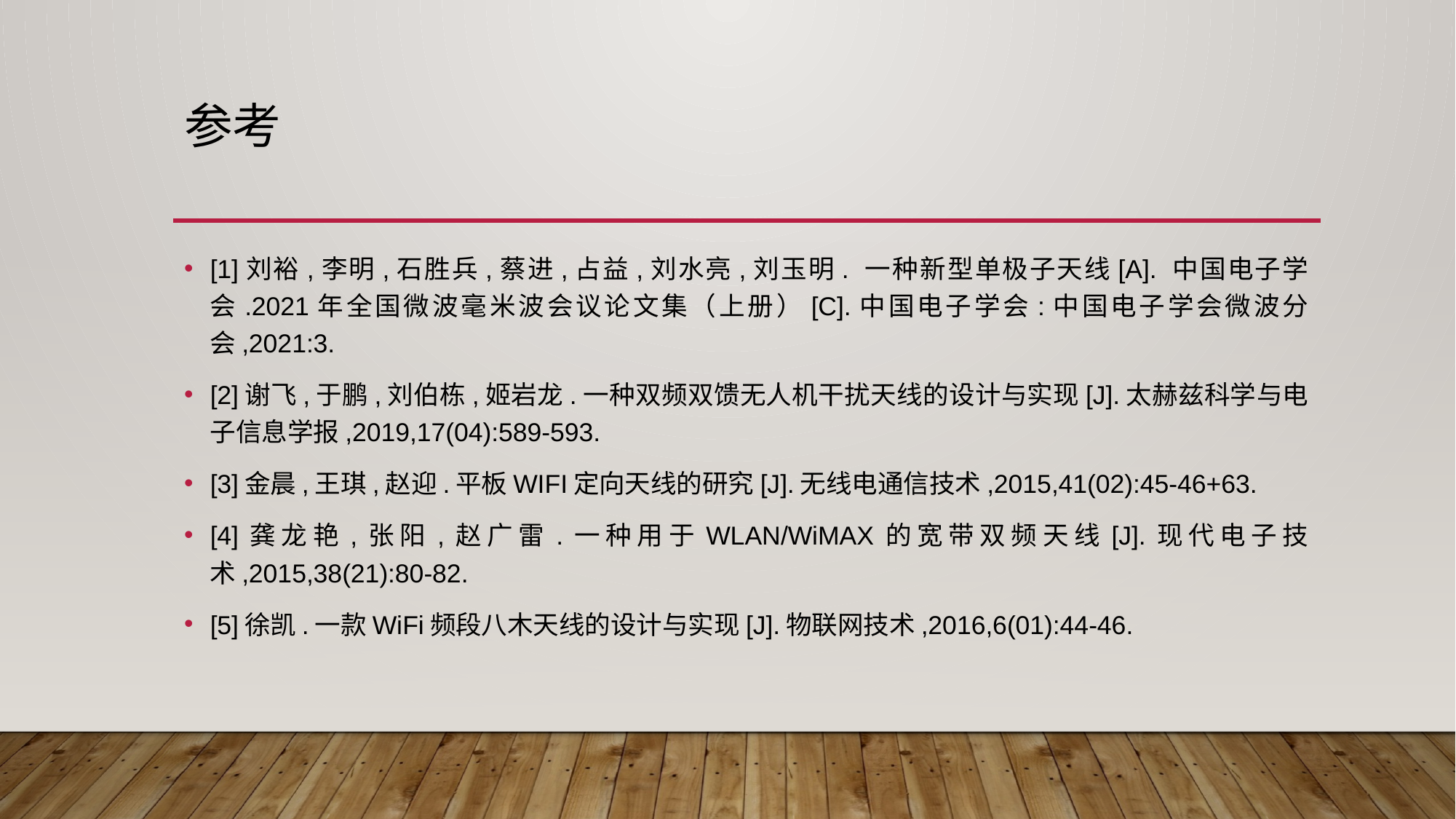

# 参考
[1]刘裕,李明,石胜兵,蔡进,占益,刘水亮,刘玉明. 一种新型单极子天线[A]. 中国电子学会.2021年全国微波毫米波会议论文集（上册）[C].中国电子学会:中国电子学会微波分会,2021:3.
[2]谢飞,于鹏,刘伯栋,姬岩龙.一种双频双馈无人机干扰天线的设计与实现[J].太赫兹科学与电子信息学报,2019,17(04):589-593.
[3]金晨,王琪,赵迎.平板WIFI定向天线的研究[J].无线电通信技术,2015,41(02):45-46+63.
[4]龚龙艳,张阳,赵广雷.一种用于WLAN/WiMAX的宽带双频天线[J].现代电子技术,2015,38(21):80-82.
[5]徐凯.一款WiFi频段八木天线的设计与实现[J].物联网技术,2016,6(01):44-46.